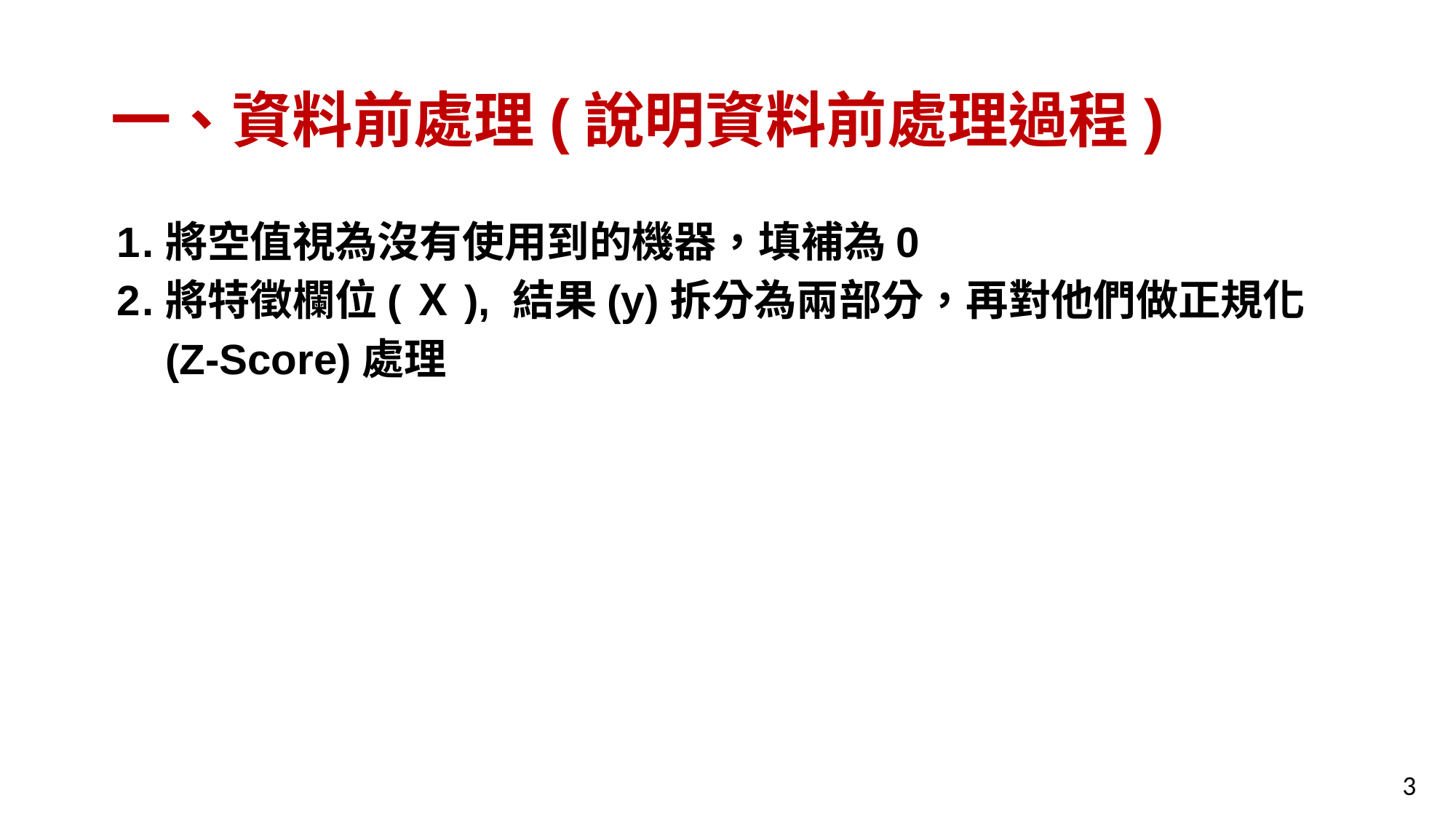

# 一、資料前處理(說明資料前處理過程)
將空值視為沒有使用到的機器，填補為0
將特徵欄位(Ｘ), 結果(y)拆分為兩部分，再對他們做正規化(Z-Score)處理